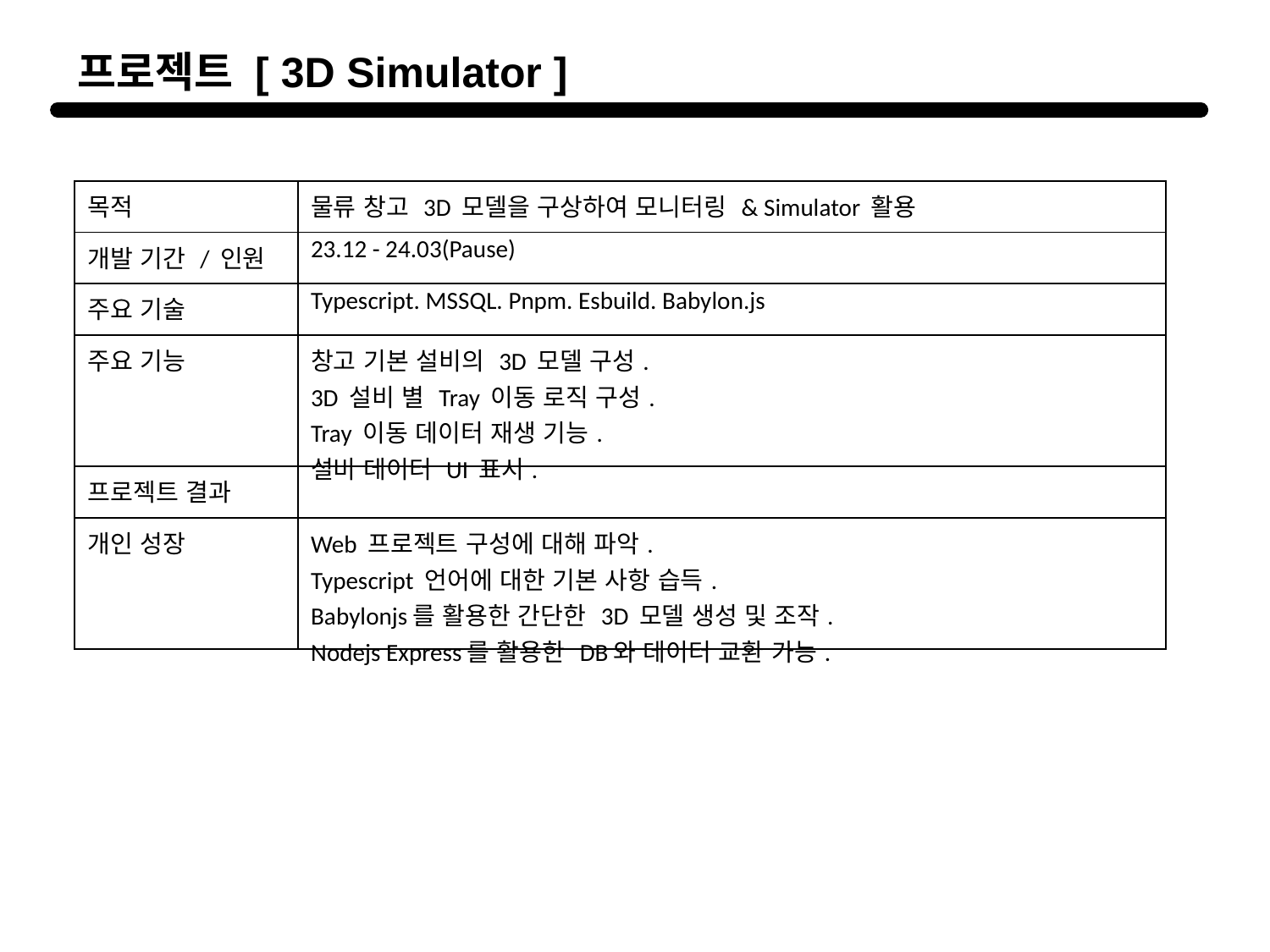

프로젝트 [ 3D Simulator ]

| 목적 | 물류 창고 3D 모델을 구상하여 모니터링 & Simulator 활용 |
| --- | --- |
| 개발 기간 / 인원 | 23.12 - 24.03(Pause) |
| 주요 기술 | Typescript. MSSQL. Pnpm. Esbuild. Babylon.js |
| 주요 기능 | 창고 기본 설비의 3D 모델 구성. 3D 설비 별 Tray 이동 로직 구성. Tray 이동 데이터 재생 기능. 설비 데이터 UI 표시. |
| 프로젝트 결과 |  |
| 개인 성장 | Web 프로젝트 구성에 대해 파악. Typescript 언어에 대한 기본 사항 습득. Babylonjs를 활용한 간단한 3D 모델 생성 및 조작. Nodejs Express를 활용한 DB와 데이터 교환 가능. |